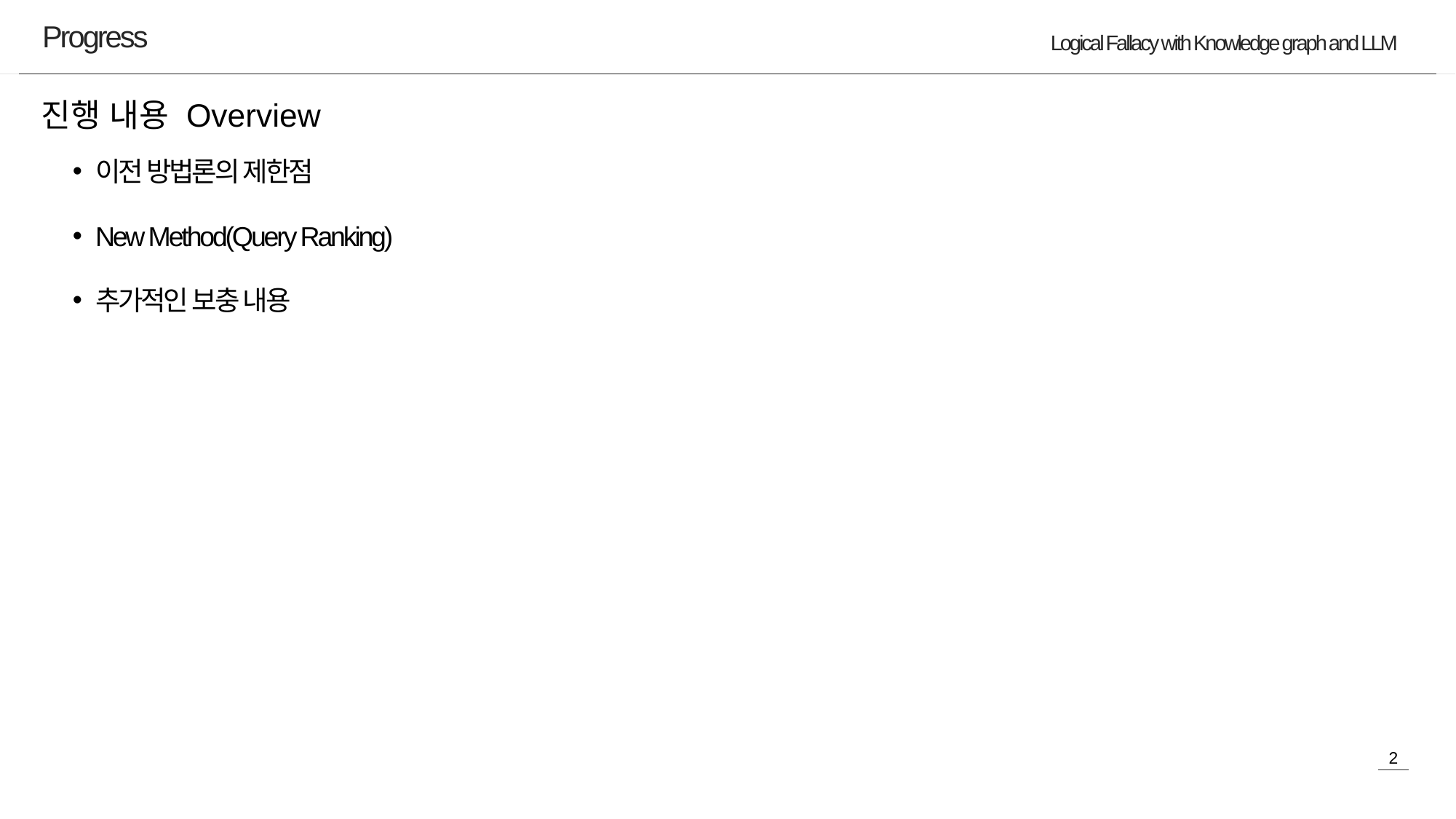

Progress
진행 내용 Overview
이전 방법론의 제한점
New Method(Query Ranking)
추가적인 보충 내용